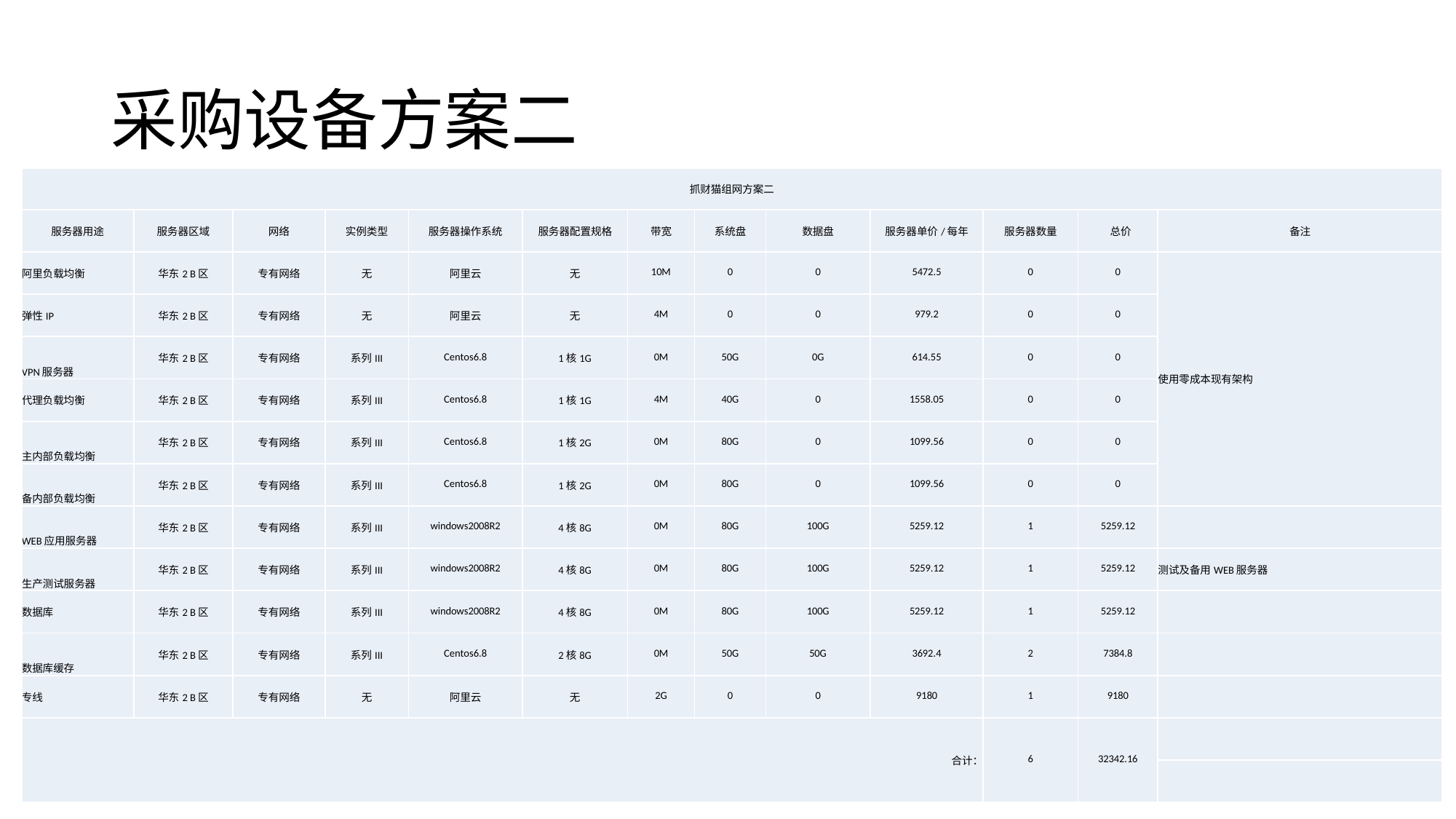

# 采购设备方案二
| 抓财猫组网方案二 |  |  |  |  |  |  |  |  |  |  |  |  |
| --- | --- | --- | --- | --- | --- | --- | --- | --- | --- | --- | --- | --- |
| 服务器用途 | 服务器区域 | 网络 | 实例类型 | 服务器操作系统 | 服务器配置规格 | 带宽 | 系统盘 | 数据盘 | 服务器单价/每年 | 服务器数量 | 总价 | 备注 |
| 阿里负载均衡 | 华东2 B区 | 专有网络 | 无 | 阿里云 | 无 | 10M | 0 | 0 | 5472.5 | 0 | 0 | 使用零成本现有架构 |
| 弹性IP | 华东2 B区 | 专有网络 | 无 | 阿里云 | 无 | 4M | 0 | 0 | 979.2 | 0 | 0 |  |
| VPN服务器 | 华东2 B区 | 专有网络 | 系列III | Centos6.8 | 1核1G | 0M | 50G | 0G | 614.55 | 0 | 0 |  |
| 代理负载均衡 | 华东2 B区 | 专有网络 | 系列III | Centos6.8 | 1核1G | 4M | 40G | 0 | 1558.05 | 0 | 0 |  |
| 主内部负载均衡 | 华东2 B区 | 专有网络 | 系列III | Centos6.8 | 1核2G | 0M | 80G | 0 | 1099.56 | 0 | 0 |  |
| 备内部负载均衡 | 华东2 B区 | 专有网络 | 系列III | Centos6.8 | 1核2G | 0M | 80G | 0 | 1099.56 | 0 | 0 |  |
| WEB应用服务器 | 华东2 B区 | 专有网络 | 系列III | windows2008R2 | 4核8G | 0M | 80G | 100G | 5259.12 | 1 | 5259.12 |  |
| 生产测试服务器 | 华东2 B区 | 专有网络 | 系列III | windows2008R2 | 4核8G | 0M | 80G | 100G | 5259.12 | 1 | 5259.12 | 测试及备用WEB服务器 |
| 数据库 | 华东2 B区 | 专有网络 | 系列III | windows2008R2 | 4核8G | 0M | 80G | 100G | 5259.12 | 1 | 5259.12 |  |
| 数据库缓存 | 华东2 B区 | 专有网络 | 系列III | Centos6.8 | 2核8G | 0M | 50G | 50G | 3692.4 | 2 | 7384.8 |  |
| 专线 | 华东2 B区 | 专有网络 | 无 | 阿里云 | 无 | 2G | 0 | 0 | 9180 | 1 | 9180 |  |
| 合计： |  |  |  |  |  |  |  |  |  | 6 | 32342.16 |  |
|  |  |  |  |  |  |  |  |  |  |  |  |  |